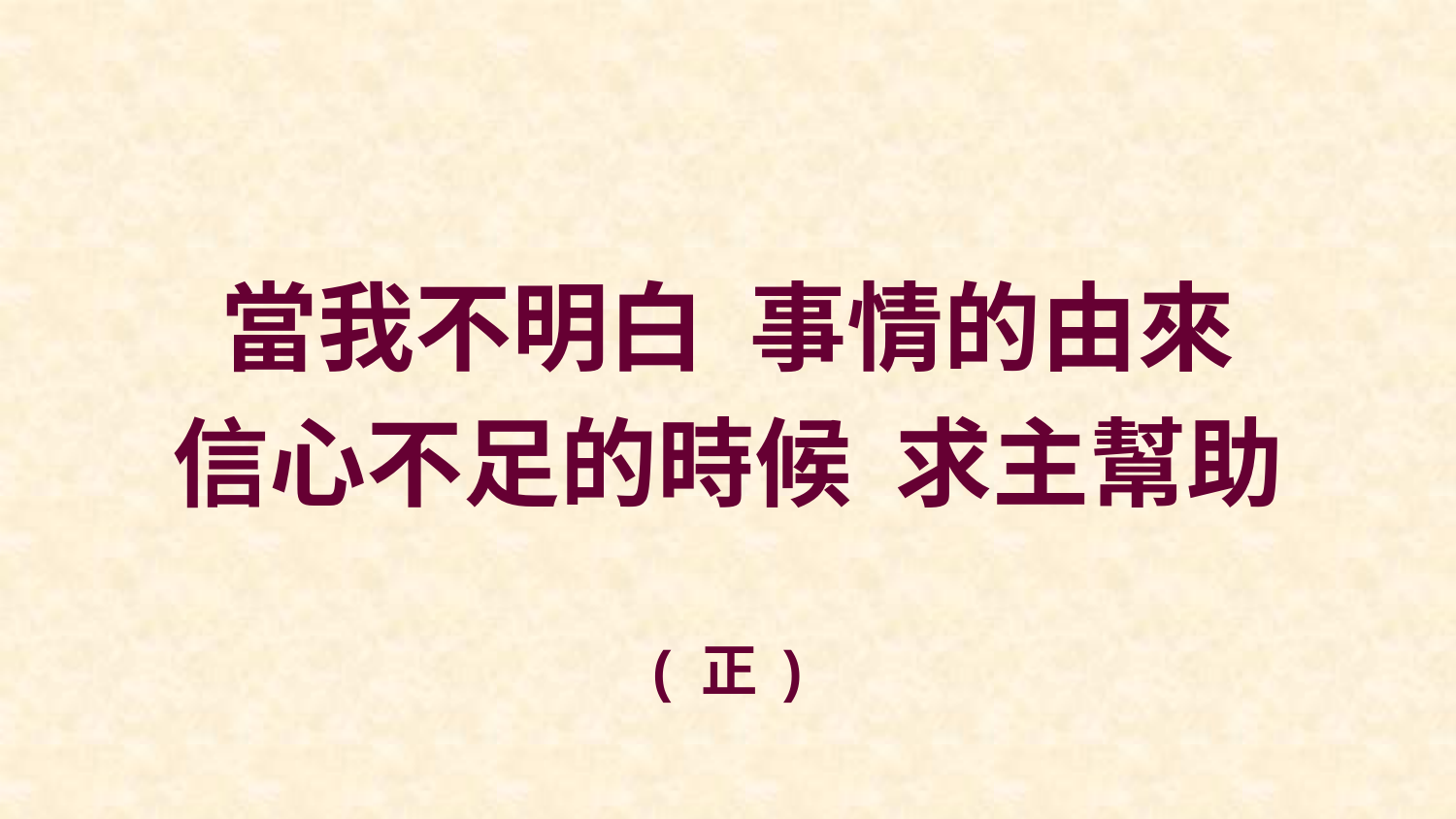

當我不明白  事情的由來
信心不足的時候  求主幫助
( 正 )